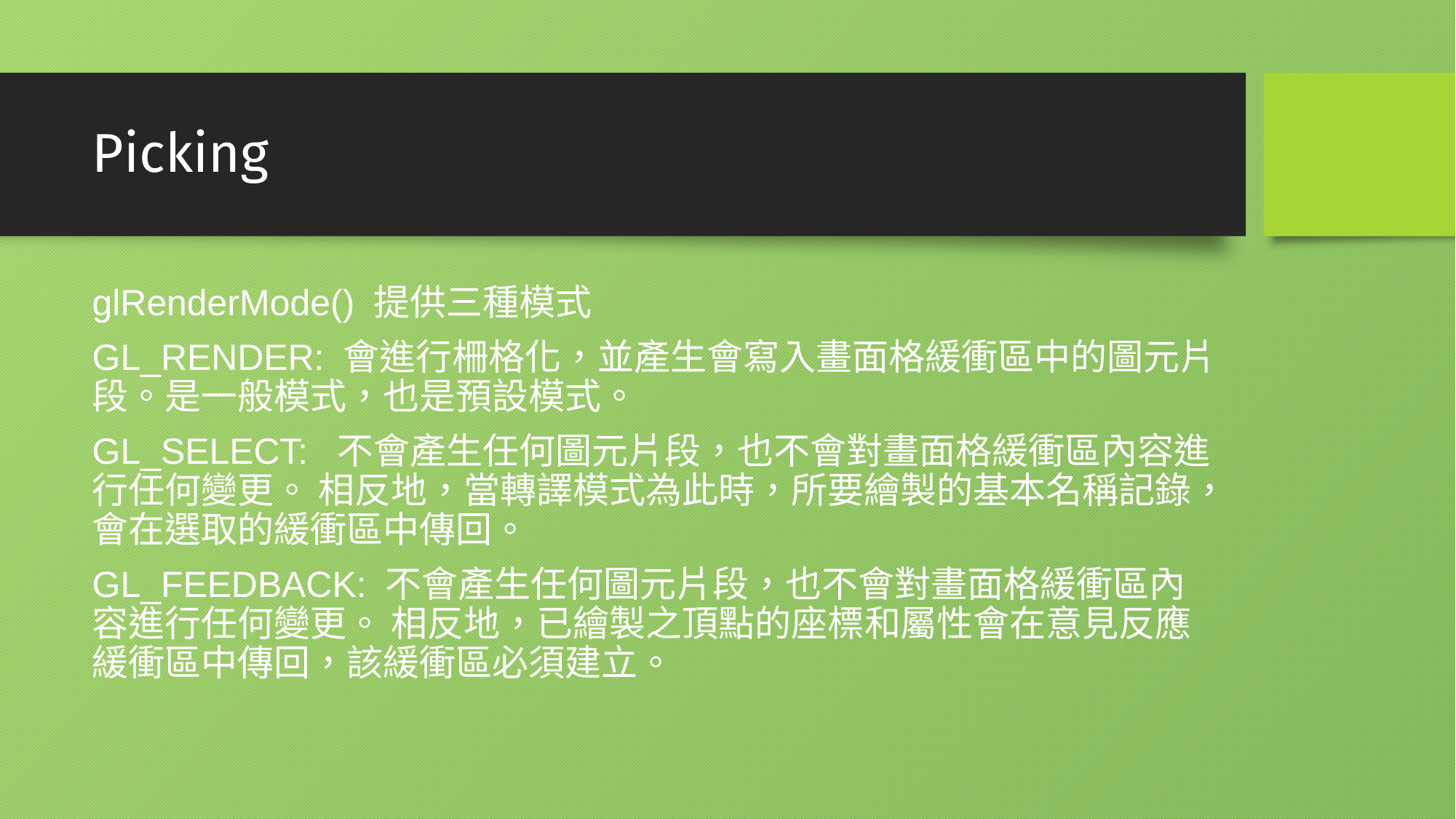

# Picking
glRenderMode() 提供三種模式
GL_RENDER: 會進行柵格化，並產生會寫入畫面格緩衝區中的圖元片段。是一般模式，也是預設模式。
GL_SELECT:  不會產生任何圖元片段，也不會對畫面格緩衝區內容進行任何變更。 相反地，當轉譯模式為此時，所要繪製的基本名稱記錄，會在選取的緩衝區中傳回。
GL_FEEDBACK: 不會產生任何圖元片段，也不會對畫面格緩衝區內容進行任何變更。 相反地，已繪製之頂點的座標和屬性會在意見反應緩衝區中傳回，該緩衝區必須建立。